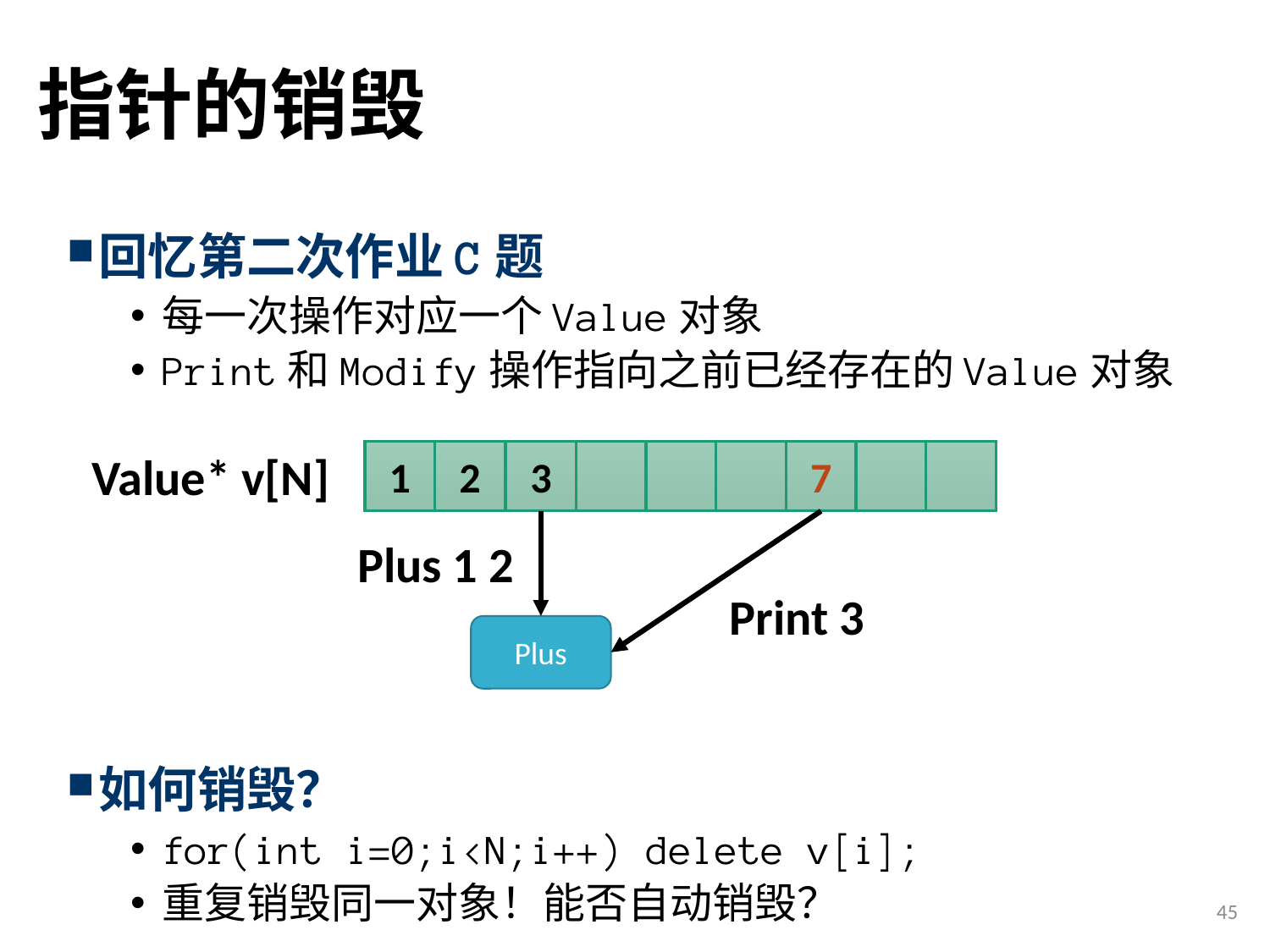

# 指针的销毁
回忆第二次作业C题
每一次操作对应一个Value对象
Print和Modify操作指向之前已经存在的Value对象

如何销毁？
for(int i=0;i<N;i++) delete v[i];
重复销毁同一对象！能否自动销毁？
Value* v[N]
1
2
3

7

Plus 1 2
Print 3
Plus
45